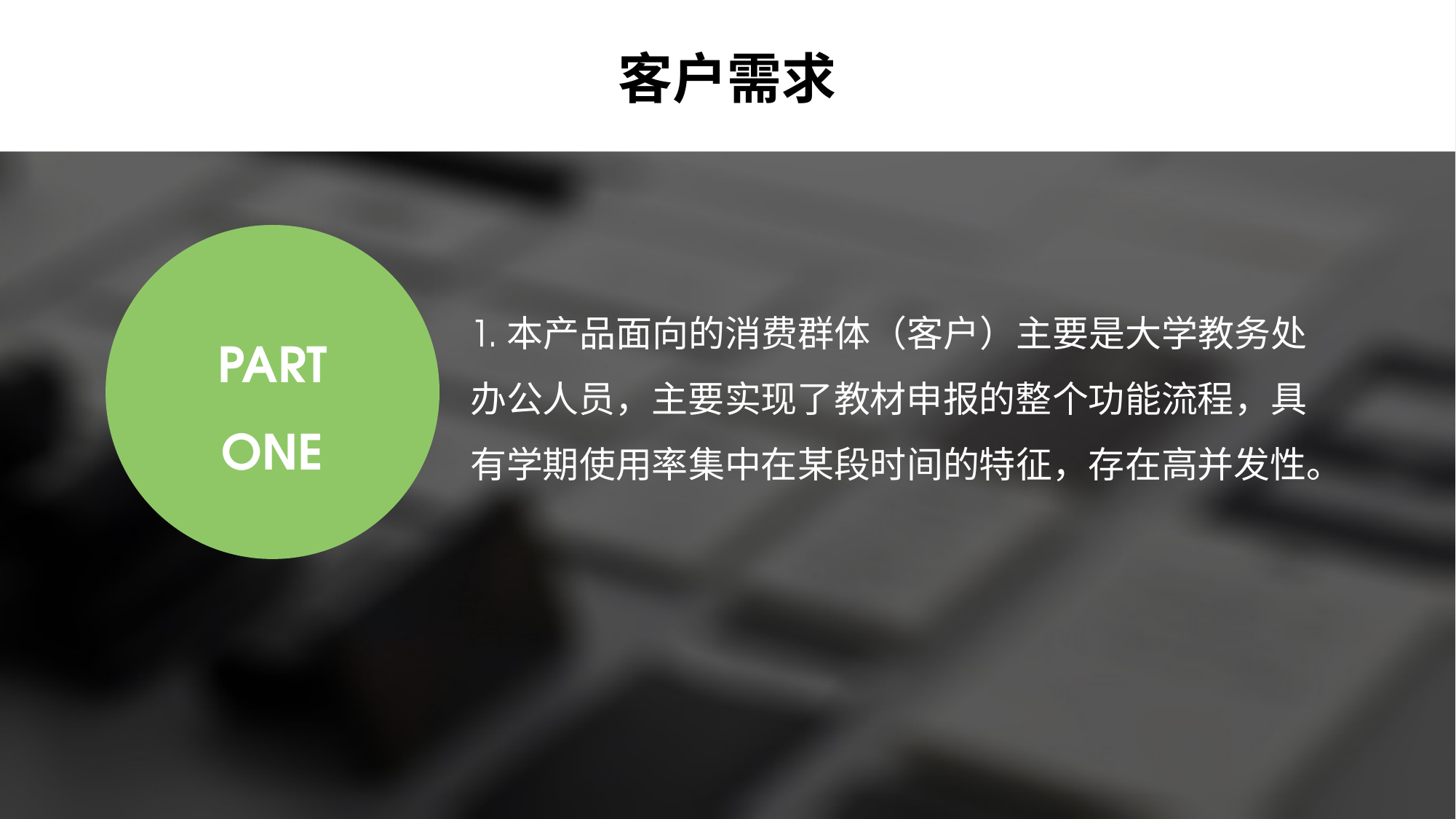

客户需求
PART ONE
1.本产品面向的消费群体（客户）主要是大学教务处办公人员，主要实现了教材申报的整个功能流程，具有学期使用率集中在某段时间的特征，存在高并发性。